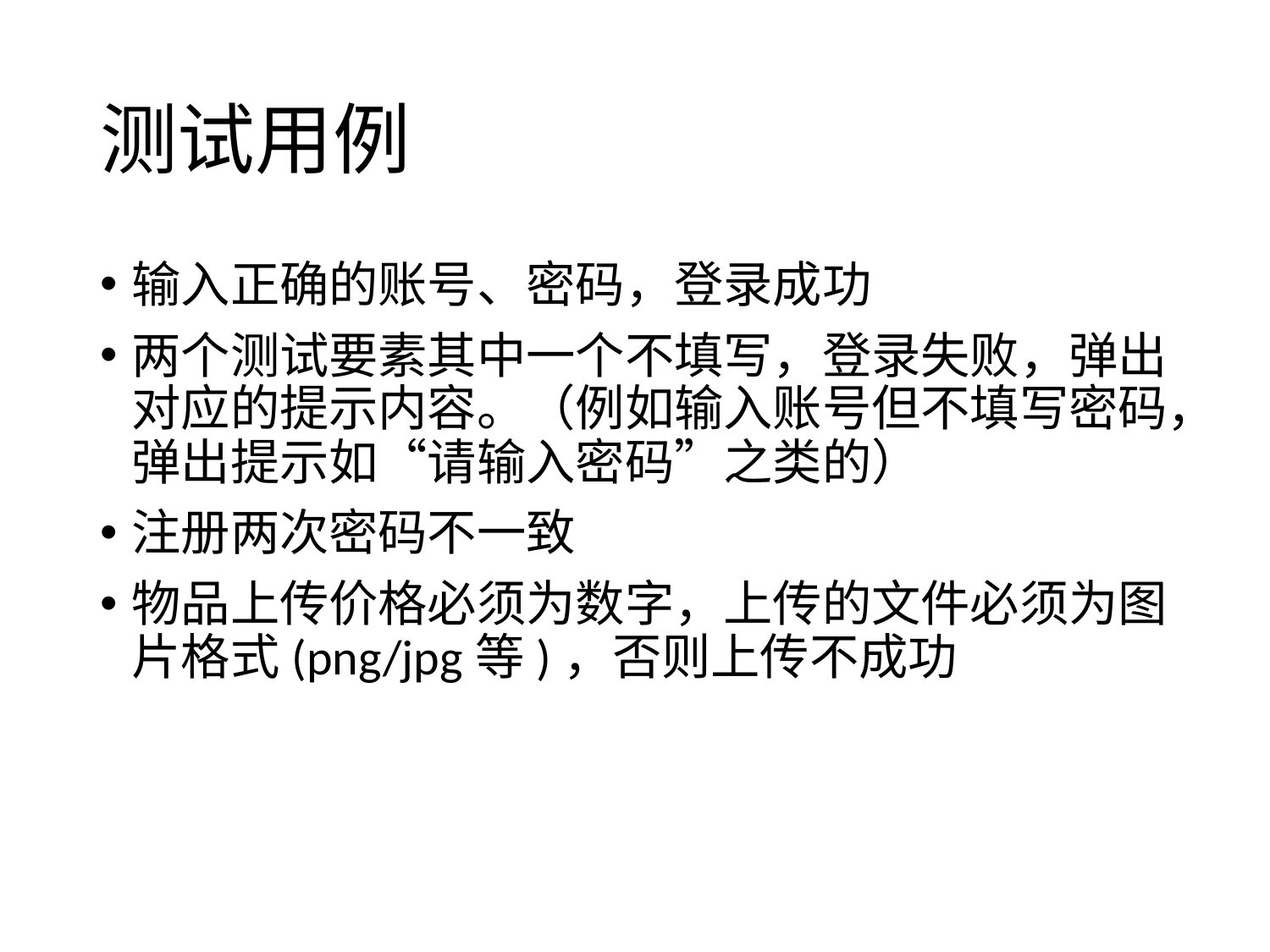

# 测试用例
输入正确的账号、密码，登录成功
两个测试要素其中一个不填写，登录失败，弹出对应的提示内容。（例如输入账号但不填写密码，弹出提示如“请输入密码”之类的）
注册两次密码不一致
物品上传价格必须为数字，上传的文件必须为图片格式(png/jpg等)，否则上传不成功